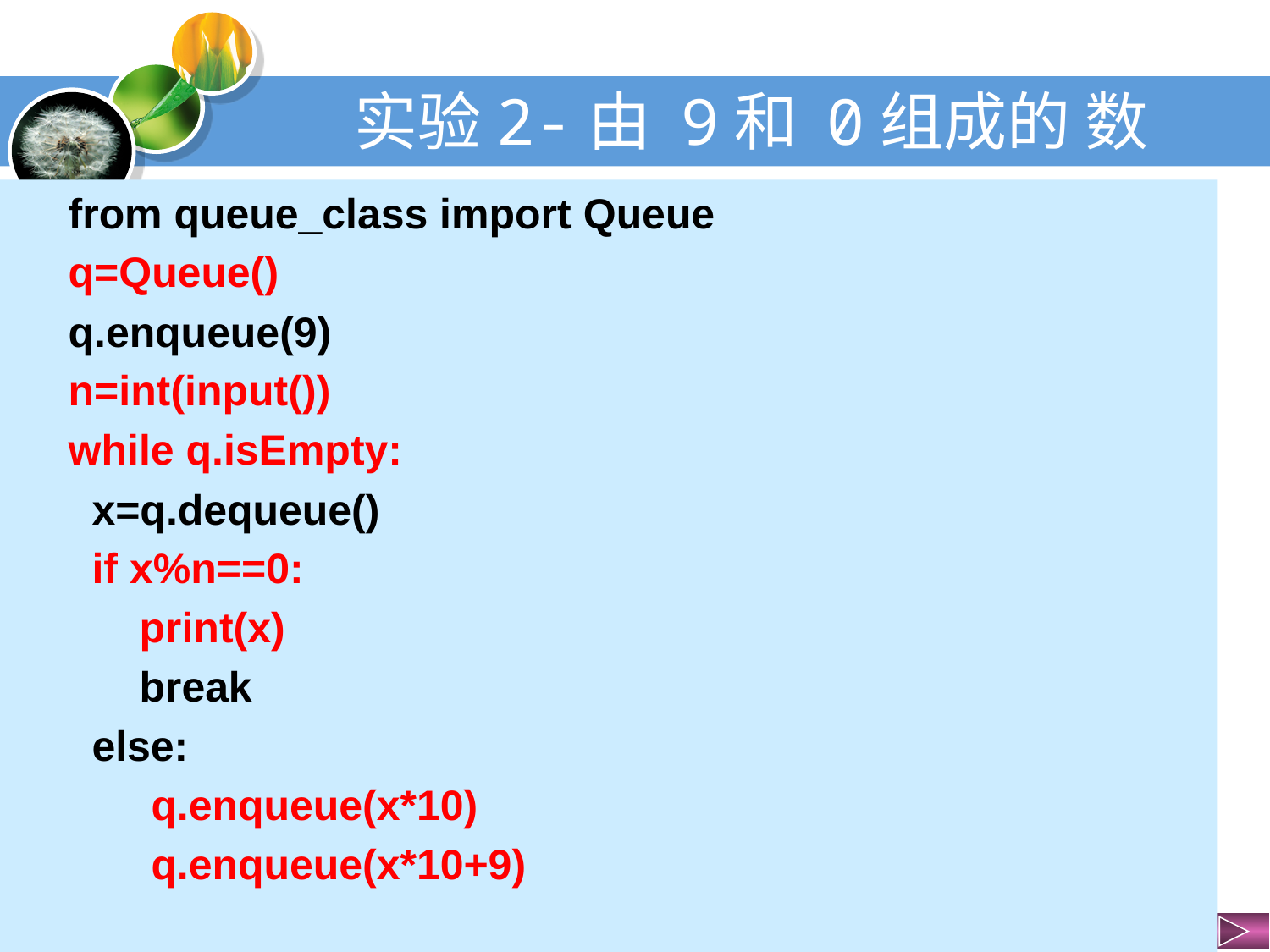

# 实验2-由 9和 0组成的 数
from queue_class import Queue
q=Queue()
q.enqueue(9)
n=int(input())
while q.isEmpty:
  x=q.dequeue()
  if x%n==0:
      print(x)
      break
  else:
       q.enqueue(x*10)
       q.enqueue(x*10+9)

9